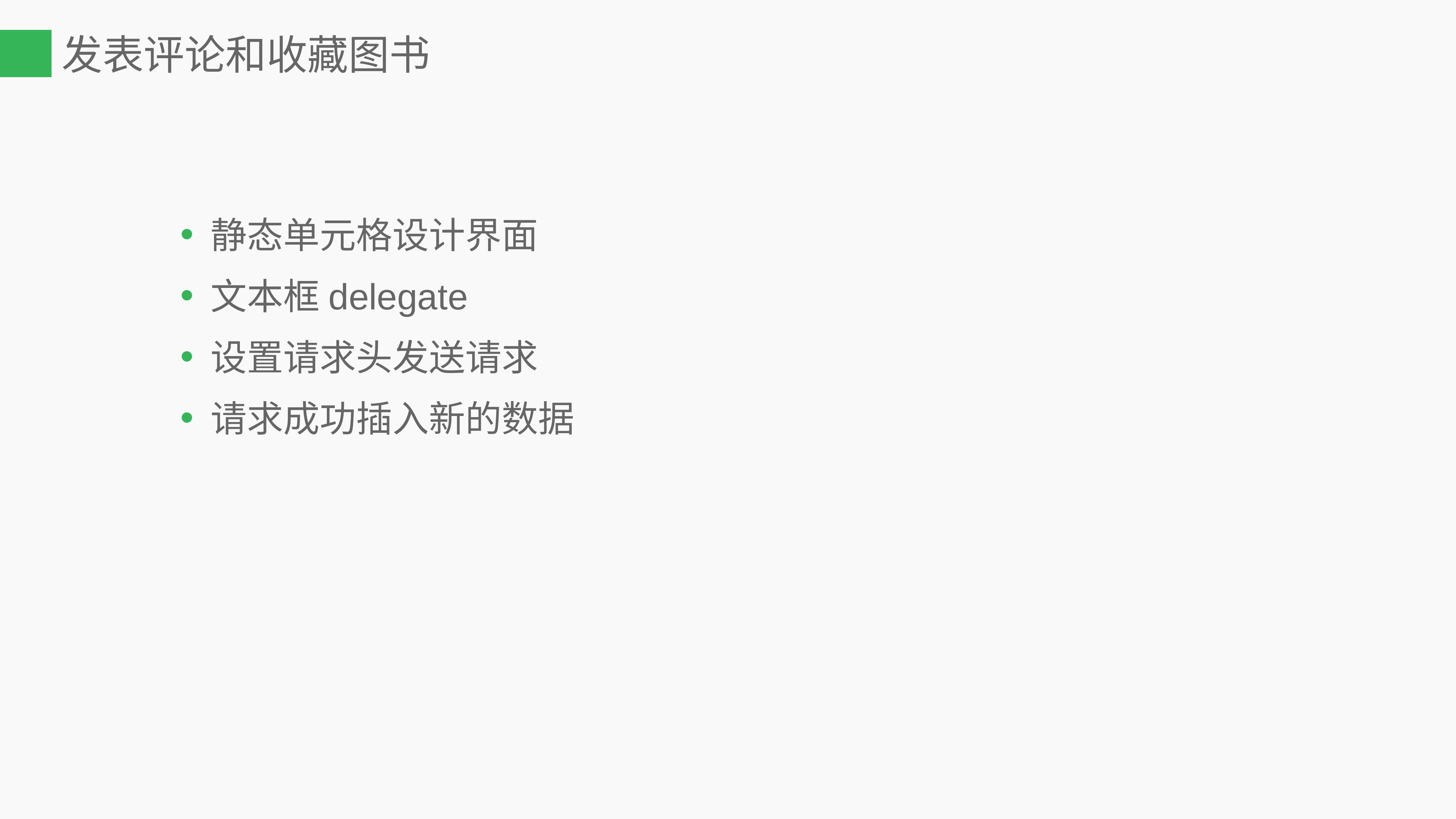

# 发表评论和收藏图书
静态单元格设计界面
文本框delegate
设置请求头发送请求
请求成功插入新的数据